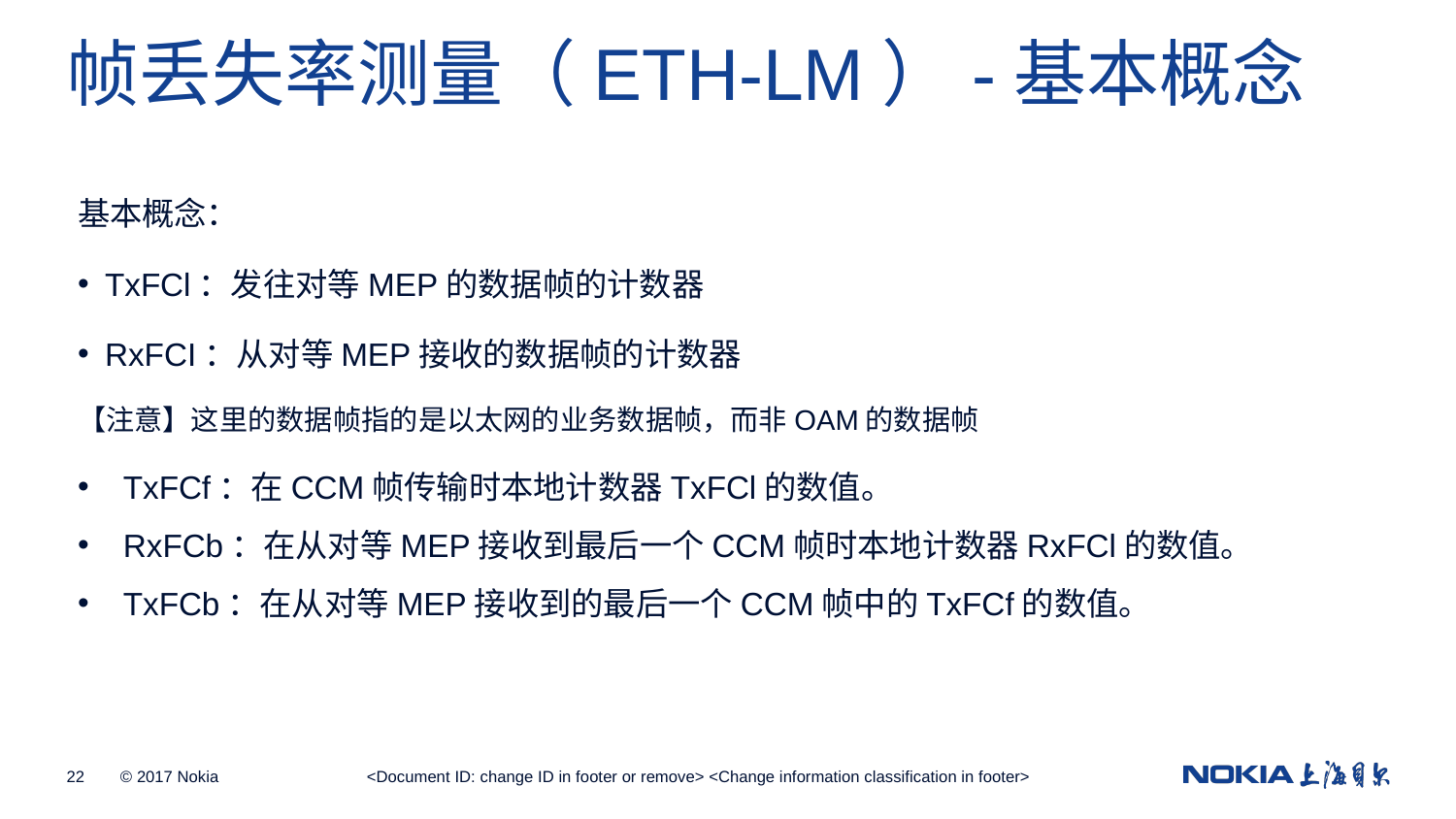

帧丢失率测量（ETH-LM）-基本概念
基本概念：
TxFCl：发往对等MEP的数据帧的计数器
RxFCI：从对等MEP接收的数据帧的计数器
【注意】这里的数据帧指的是以太网的业务数据帧，而非OAM的数据帧
TxFCf：在CCM帧传输时本地计数器TxFCl的数值。
RxFCb：在从对等MEP接收到最后一个CCM帧时本地计数器RxFCl的数值。
TxFCb：在从对等MEP接收到的最后一个CCM帧中的TxFCf的数值。
<Document ID: change ID in footer or remove> <Change information classification in footer>